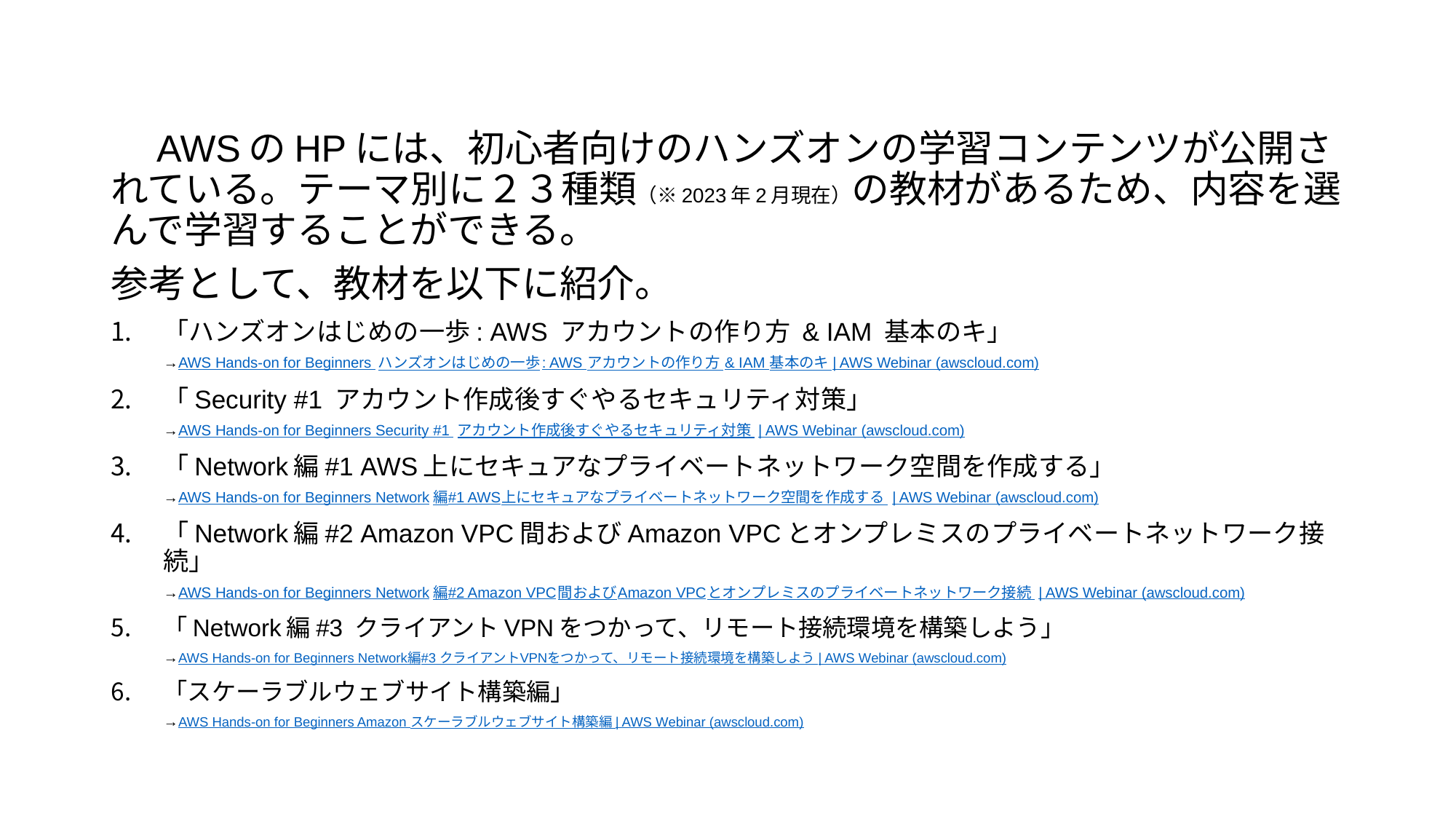

AWSのHPには、初心者向けのハンズオンの学習コンテンツが公開されている。テーマ別に２３種類（※2023年2月現在）の教材があるため、内容を選んで学習することができる。
参考として、教材を以下に紹介。
「ハンズオンはじめの一歩: AWS アカウントの作り方 & IAM 基本のキ」
→AWS Hands-on for Beginners ハンズオンはじめの一歩: AWS アカウントの作り方 & IAM 基本のキ | AWS Webinar (awscloud.com)
「Security #1 アカウント作成後すぐやるセキュリティ対策」
→AWS Hands-on for Beginners Security #1 アカウント作成後すぐやるセキュリティ対策 | AWS Webinar (awscloud.com)
「Network編#1 AWS上にセキュアなプライベートネットワーク空間を作成する」
→AWS Hands-on for Beginners Network編#1 AWS上にセキュアなプライベートネットワーク空間を作成する | AWS Webinar (awscloud.com)
「Network編#2 Amazon VPC間およびAmazon VPCとオンプレミスのプライベートネットワーク接続」
→AWS Hands-on for Beginners Network編#2 Amazon VPC間およびAmazon VPCとオンプレミスのプライベートネットワーク接続 | AWS Webinar (awscloud.com)
「Network編#3 クライアントVPNをつかって、リモート接続環境を構築しよう」
→AWS Hands-on for Beginners Network編#3 クライアントVPNをつかって、リモート接続環境を構築しよう | AWS Webinar (awscloud.com)
「スケーラブルウェブサイト構築編」
→AWS Hands-on for Beginners Amazon スケーラブルウェブサイト構築編 | AWS Webinar (awscloud.com)